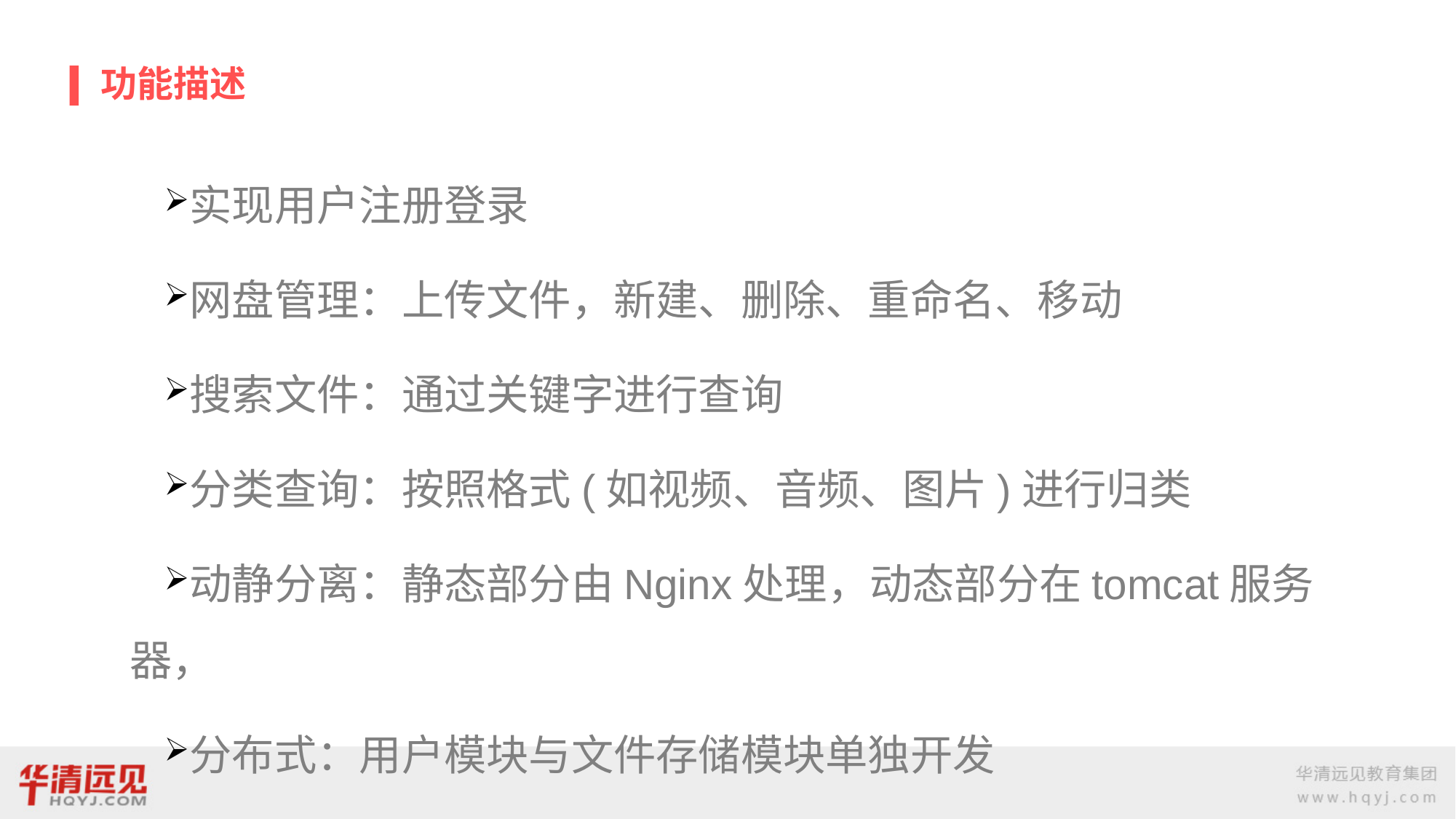

# 功能描述
实现用户注册登录
网盘管理：上传文件，新建、删除、重命名、移动
搜索文件：通过关键字进行查询
分类查询：按照格式(如视频、音频、图片)进行归类
动静分离：静态部分由Nginx处理，动态部分在tomcat服务器，
分布式：用户模块与文件存储模块单独开发